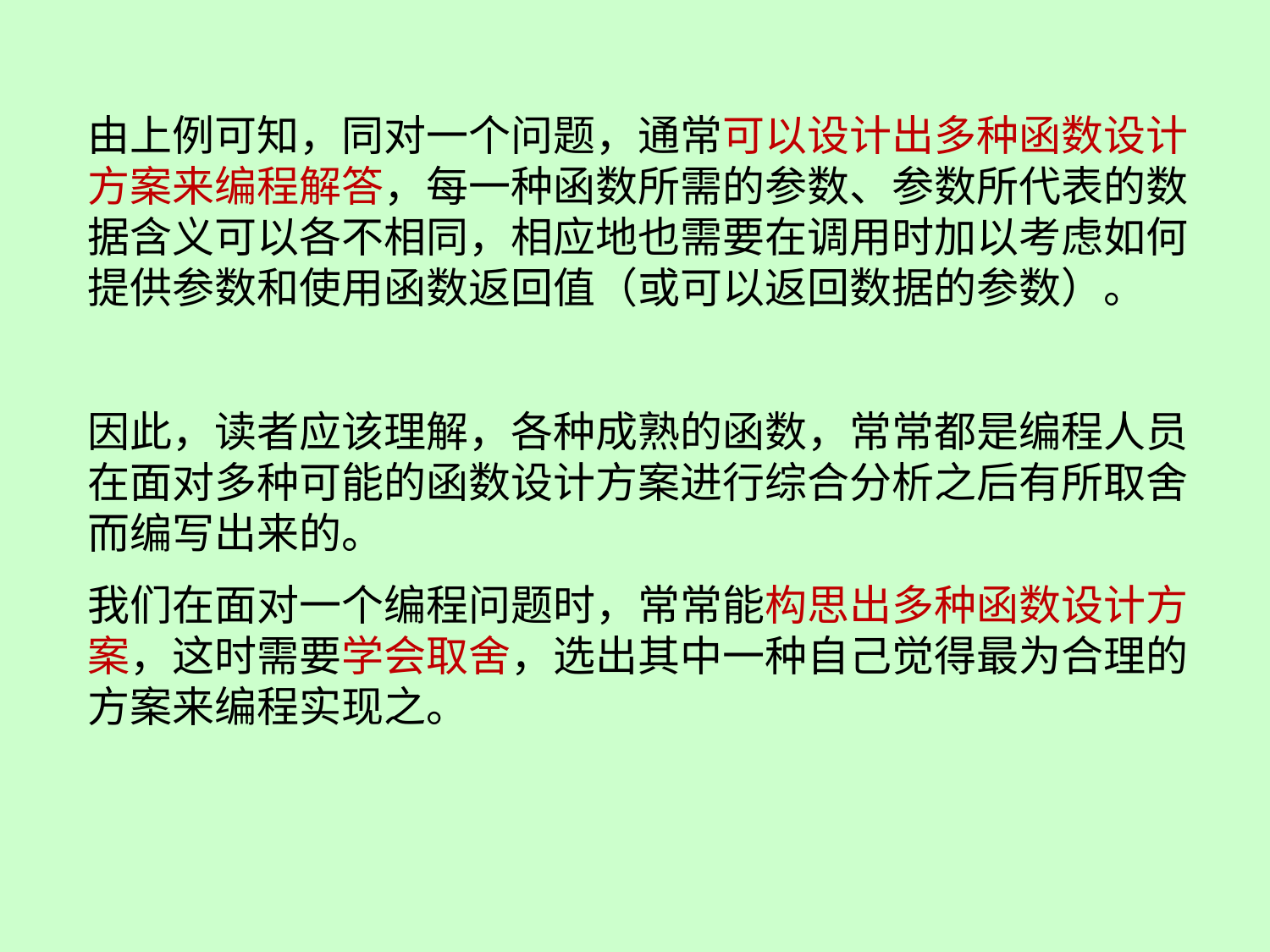

由上例可知，同对一个问题，通常可以设计出多种函数设计方案来编程解答，每一种函数所需的参数、参数所代表的数据含义可以各不相同，相应地也需要在调用时加以考虑如何提供参数和使用函数返回值（或可以返回数据的参数）。

因此，读者应该理解，各种成熟的函数，常常都是编程人员在面对多种可能的函数设计方案进行综合分析之后有所取舍而编写出来的。
我们在面对一个编程问题时，常常能构思出多种函数设计方案，这时需要学会取舍，选出其中一种自己觉得最为合理的方案来编程实现之。
81